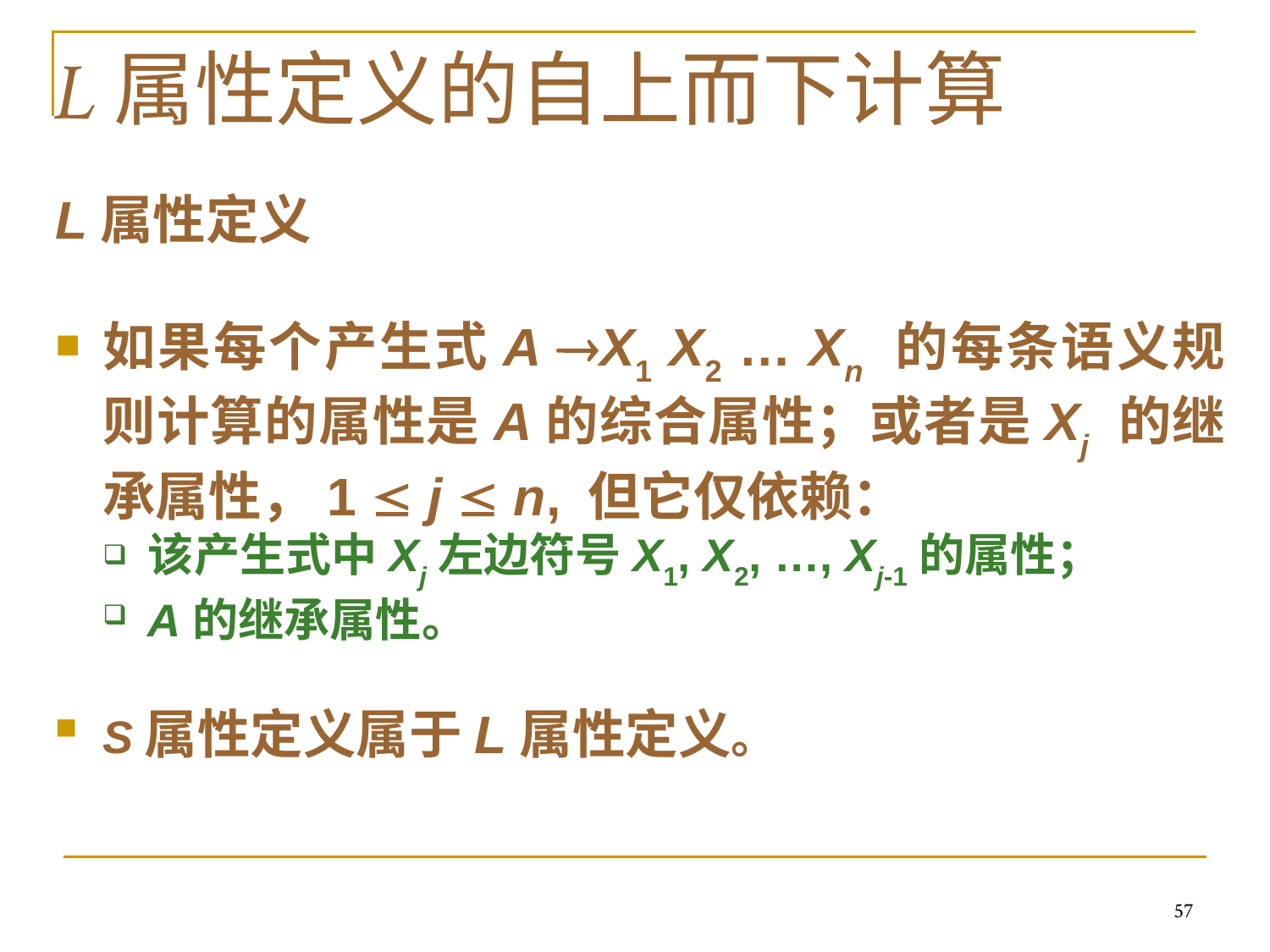

# L属性定义的自上而下计算
L属性定义

如果每个产生式A →X1 X2 … Xn 的每条语义规则计算的属性是A的综合属性；或者是Xj 的继承属性，1 ≤ j ≤ n, 但它仅依赖：
该产生式中Xj左边符号X1, X2, …, Xj-1的属性；
A的继承属性。

S属性定义属于L属性定义。
57